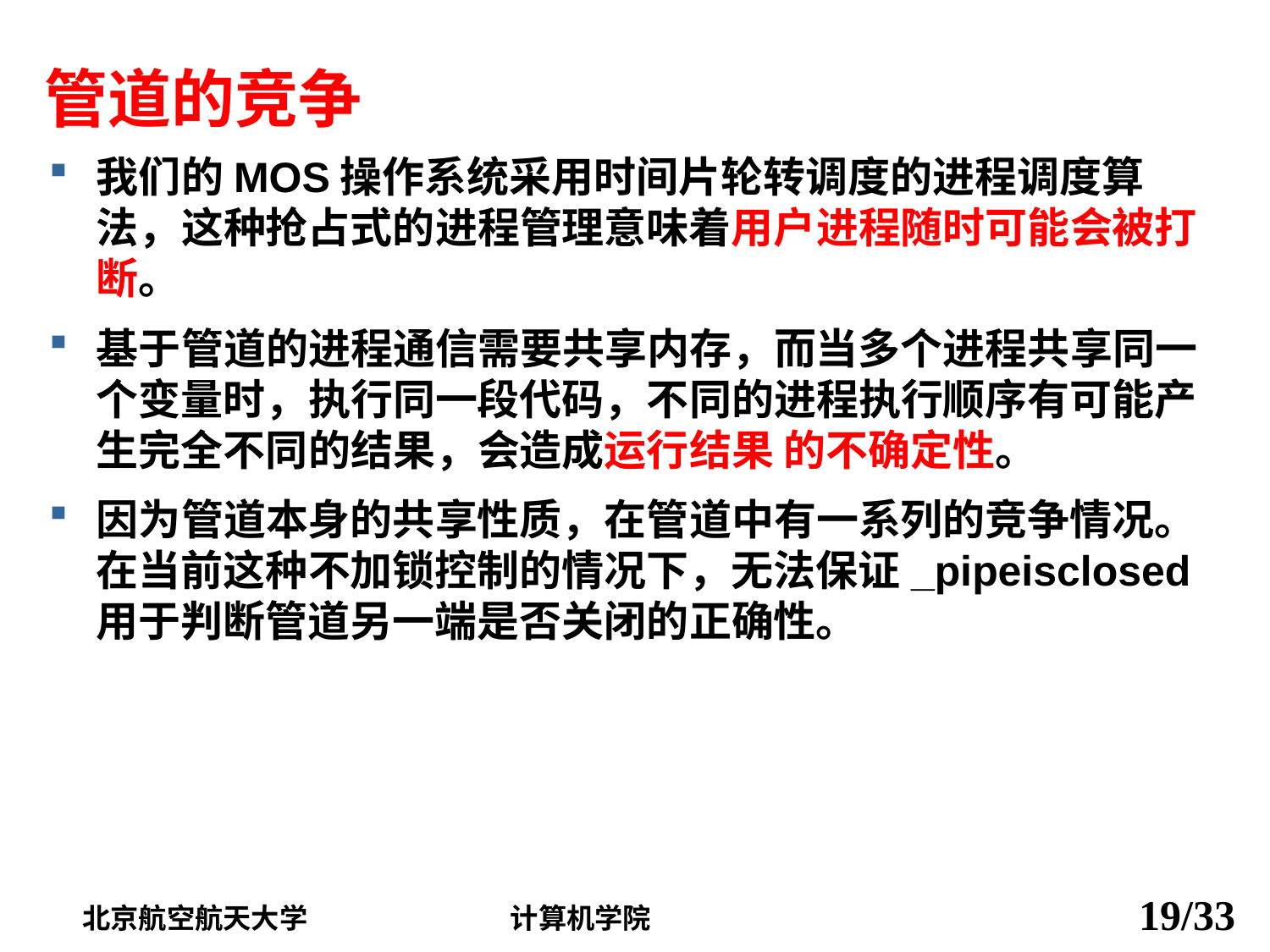

# 管道的竞争
我们的MOS操作系统采用时间片轮转调度的进程调度算法，这种抢占式的进程管理意味着用户进程随时可能会被打断。
基于管道的进程通信需要共享内存，而当多个进程共享同一个变量时，执行同一段代码，不同的进程执行顺序有可能产生完全不同的结果，会造成运行结果 的不确定性。
因为管道本身的共享性质，在管道中有一系列的竞争情况。在当前这种不加锁控制的情况下，无法保证_pipeisclosed用于判断管道另一端是否关闭的正确性。